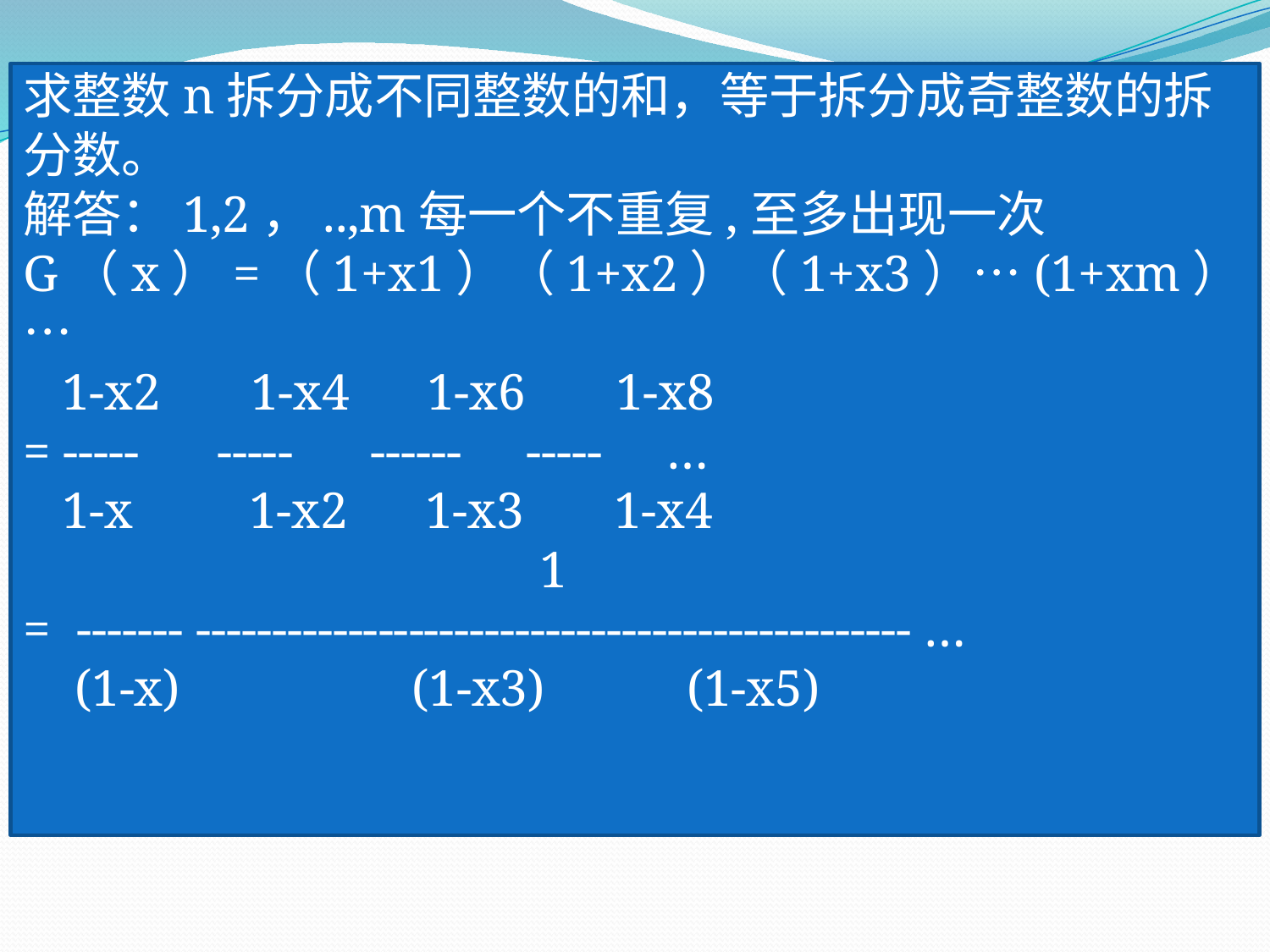

求整数n拆分成不同整数的和，等于拆分成奇整数的拆分数。
解答：1,2，..,m每一个不重复,至多出现一次
G（x）=（1+x1）（1+x2）（1+x3）…(1+xm）…
   1-x2       1-x4      1-x6       1-x8
= -----      -----      ------     -----     …
   1-x         1-x2      1-x3       1-x4
                                        1
=  ------- ----------------------------------------------- …
    (1-x)                  (1-x3)           (1-x5)